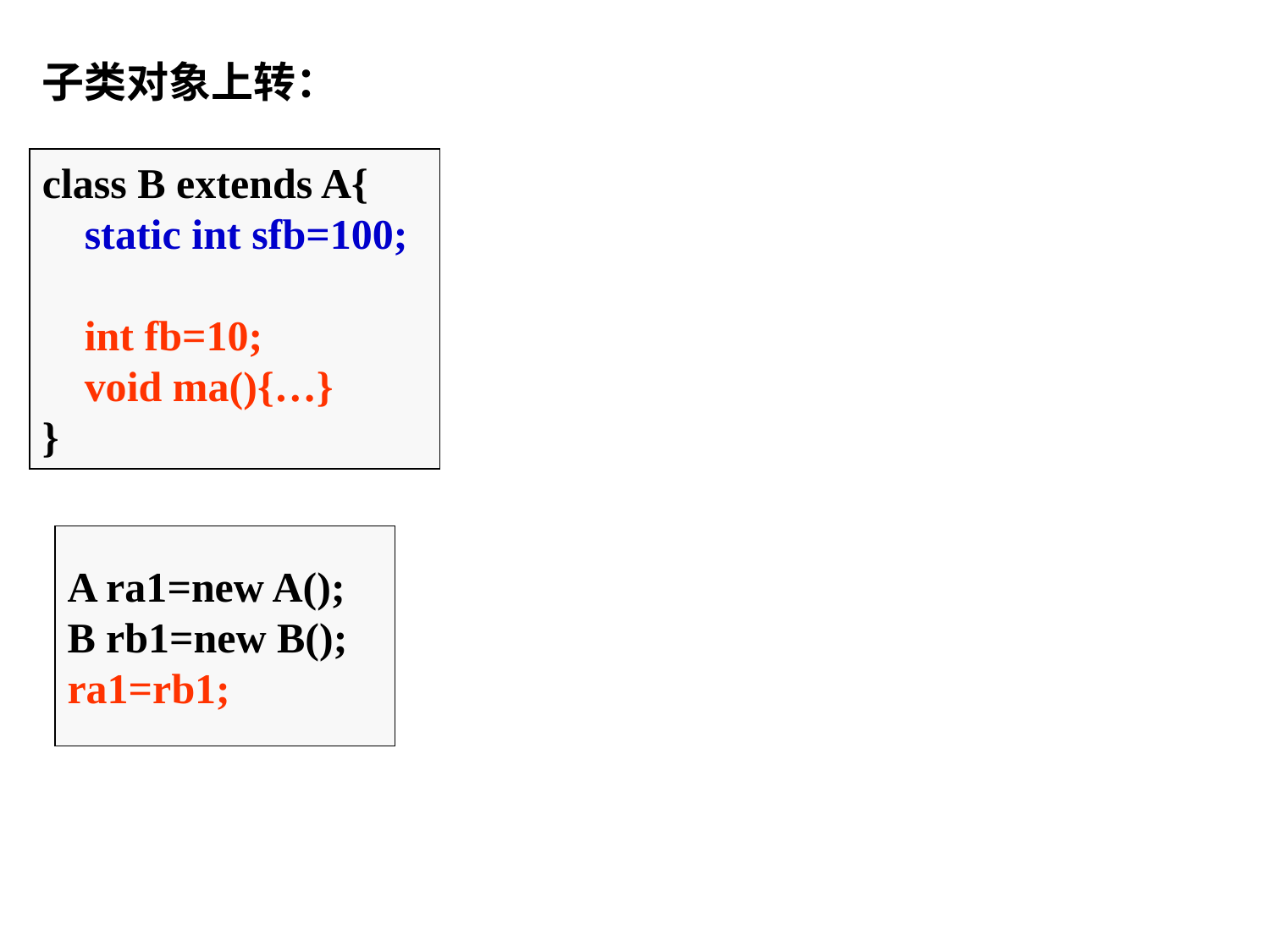

子类对象上转：
class B extends A{
    static int sfb=100;

    int fb=10;
    void ma(){…}
}
A ra1=new A();
B rb1=new B();
ra1=rb1;